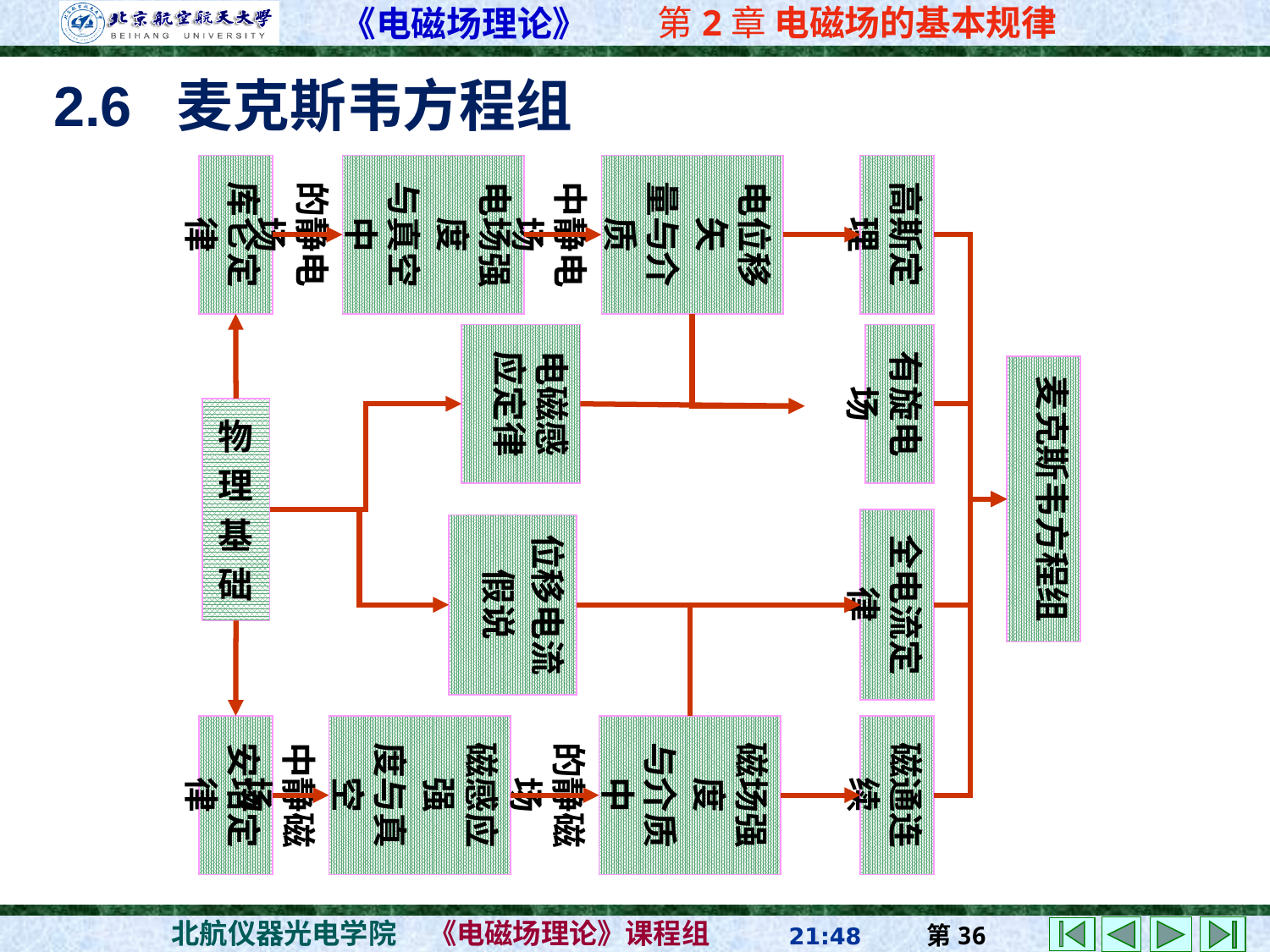

2.6  麦克斯韦方程组
库仑定律
电场强度
与真空中
的静电场
电位移矢
量与介质
中静电场
高斯定理
电磁感应定律
有旋电场
麦克斯韦方程组
物
理
基
础
全电流定律
位移电流
假说
安培定律
磁感应强
度与真空
中静磁场
磁场强度
与介质中
的静磁场
磁通连续